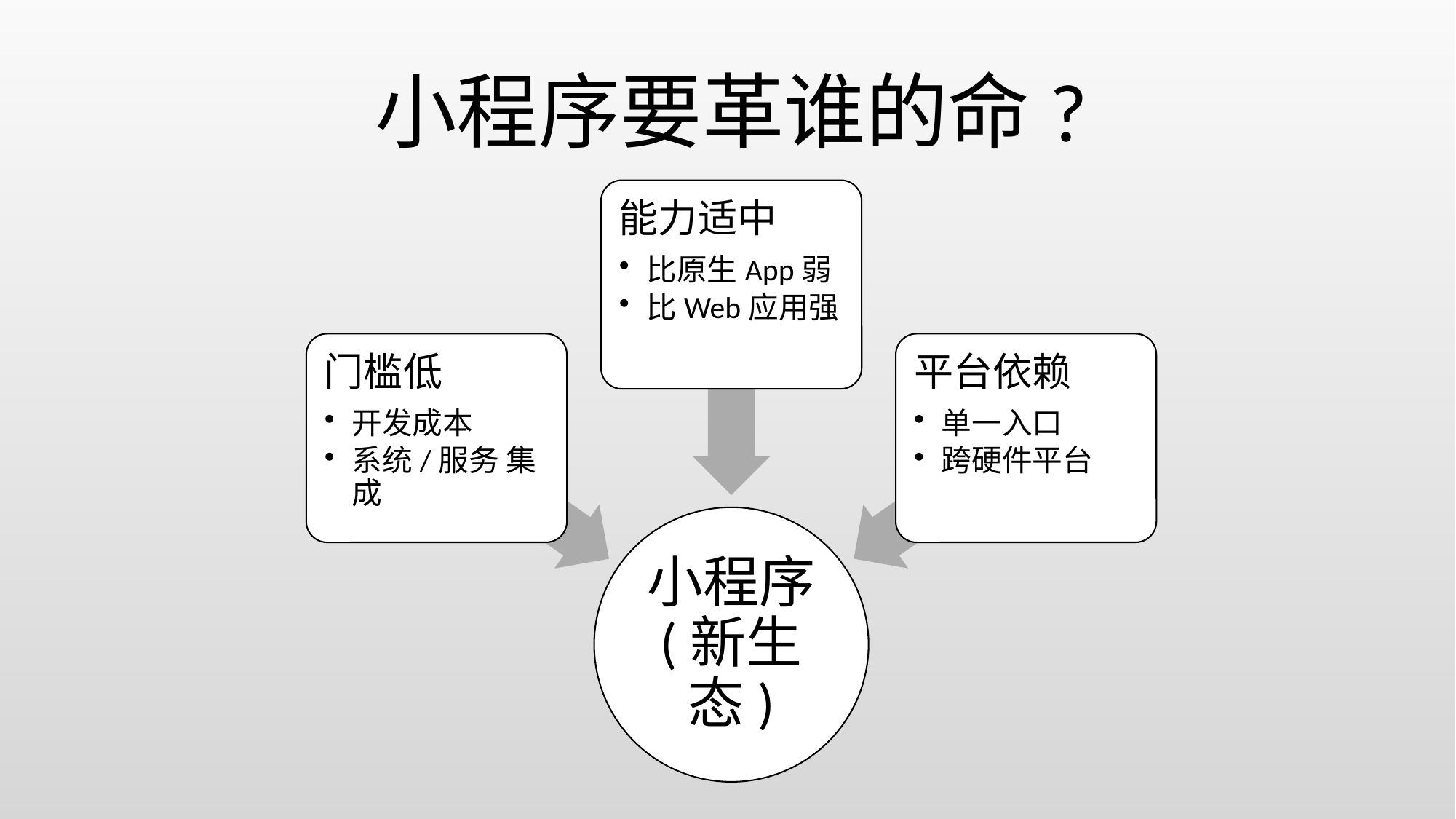

小程序要革谁的命?
小程序 (新生态)
门槛低
开发成本
系统/服务 集成
能力适中
比原生App弱
比Web应用强
平台依赖
单一入口
跨硬件平台